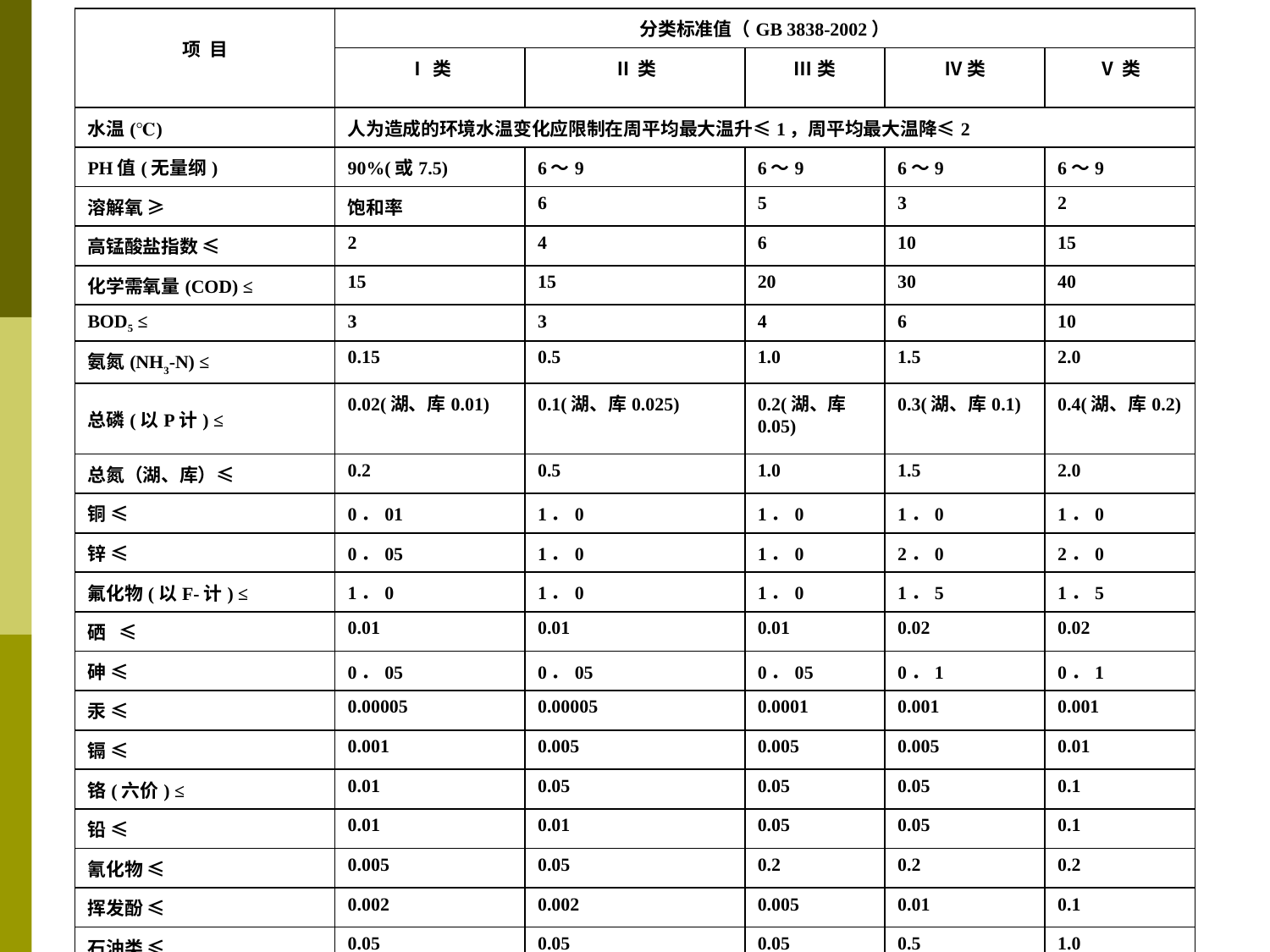

| 项  目 | 分类标准值（GB 3838-2002） |  |  |  |  |
| --- | --- | --- | --- | --- | --- |
|  | Ⅰ类 | Ⅱ类 | Ⅲ类 | Ⅳ类 | Ⅴ类 |
| 水温(℃) | 人为造成的环境水温变化应限制在周平均最大温升≤1，周平均最大温降≤2 |  |  |  |  |
| PH值(无量纲) | 90%(或7.5) | 6～9 | 6～9 | 6～9 | 6～9 |
| 溶解氧 ≥ | 饱和率 | 6 | 5 | 3 | 2 |
| 高锰酸盐指数 ≤ | 2 | 4 | 6 | 10 | 15 |
| 化学需氧量(COD) ≤ | 15 | 15 | 20 | 30 | 40 |
| BOD5 ≤ | 3 | 3 | 4 | 6 | 10 |
| 氨氮(NH3-N) ≤ | 0.15 | 0.5 | 1.0 | 1.5 | 2.0 |
| 总磷(以P计) ≤ | 0.02(湖、库0.01) | 0.1(湖、库0.025) | 0.2(湖、库0.05) | 0.3(湖、库0.1) | 0.4(湖、库0.2) |
| 总氮（湖、库）≤ | 0.2 | 0.5 | 1.0 | 1.5 | 2.0 |
| 铜 ≤ | 0．01 | 1．0 | 1．0 | 1．0 | 1．0 |
| 锌 ≤ | 0．05 | 1．0 | 1．0 | 2．0 | 2．0 |
| 氟化物(以F-计) ≤ | 1．0 | 1．0 | 1．0 | 1．5 | 1．5 |
| 硒   ≤ | 0.01 | 0.01 | 0.01 | 0.02 | 0.02 |
| 砷 ≤ | 0．05 | 0．05 | 0．05 | 0．1 | 0．1 |
| 汞 ≤ | 0.00005 | 0.00005 | 0.0001 | 0.001 | 0.001 |
| 镉 ≤ | 0.001 | 0.005 | 0.005 | 0.005 | 0.01 |
| 铬(六价) ≤ | 0.01 | 0.05 | 0.05 | 0.05 | 0.1 |
| 铅 ≤ | 0.01 | 0.01 | 0.05 | 0.05 | 0.1 |
| 氰化物 ≤ | 0.005 | 0.05 | 0.2 | 0.2 | 0.2 |
| 挥发酚 ≤ | 0.002 | 0.002 | 0.005 | 0.01 | 0.1 |
| 石油类 ≤ | 0.05 | 0.05 | 0.05 | 0.5 | 1.0 |
| 阴离子表面活性剂     ≤ | 0.2 | 0.2 | 0.2 | 0.3 | 0.3 |
| 硫化物               ≤ | 0.05 | 0.1 | 0.05 | 0.5 | 1.0 |
| 粪大肠菌群（个/L）   ≤ | 200 | 2000 | 10000 | 20000 | 40000 |